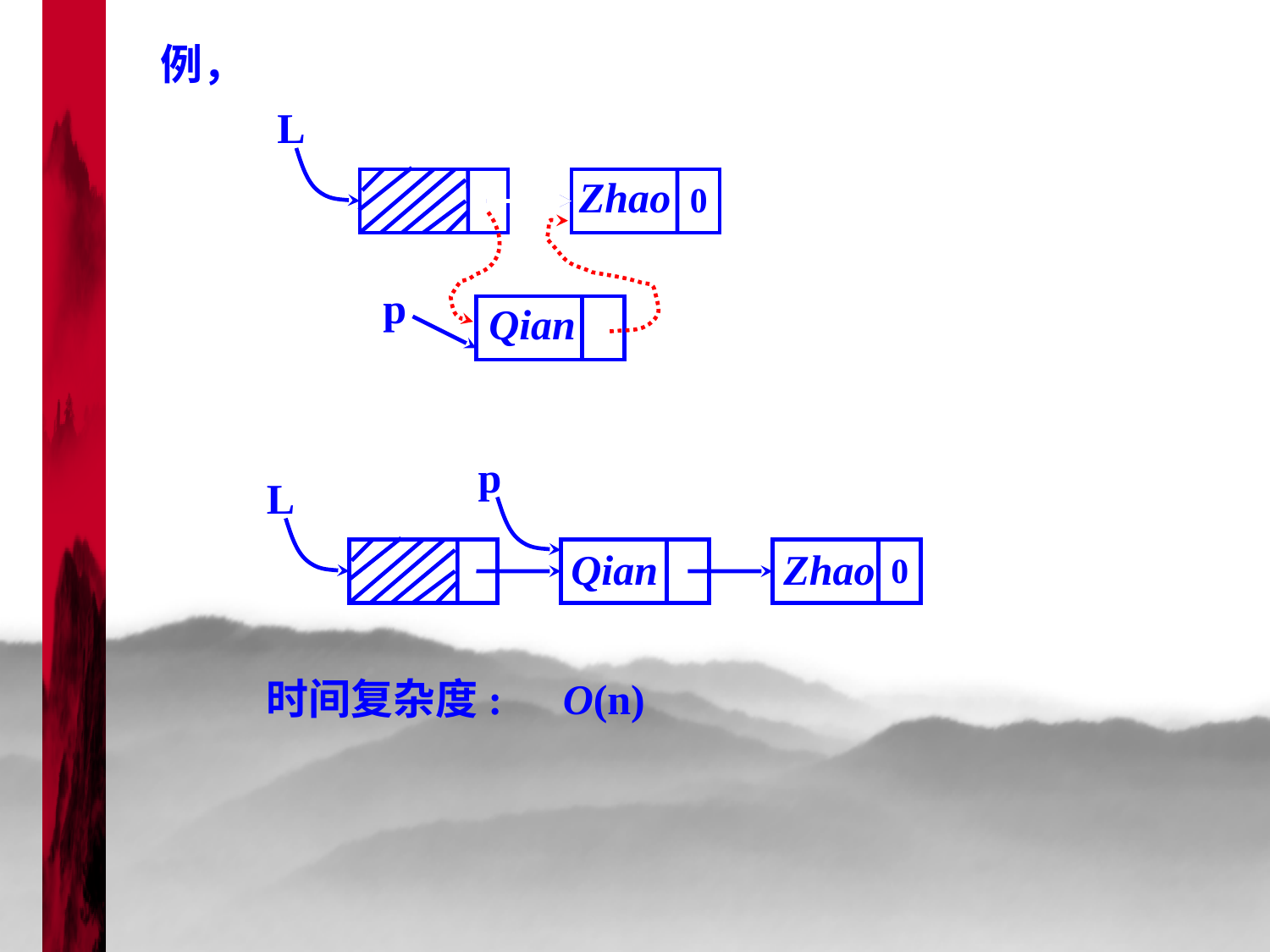

例，

p

   p

   L

0

Zhao
0

Qian
   p
   L

Zhao
Qian

0

时间复杂度:
O(n)